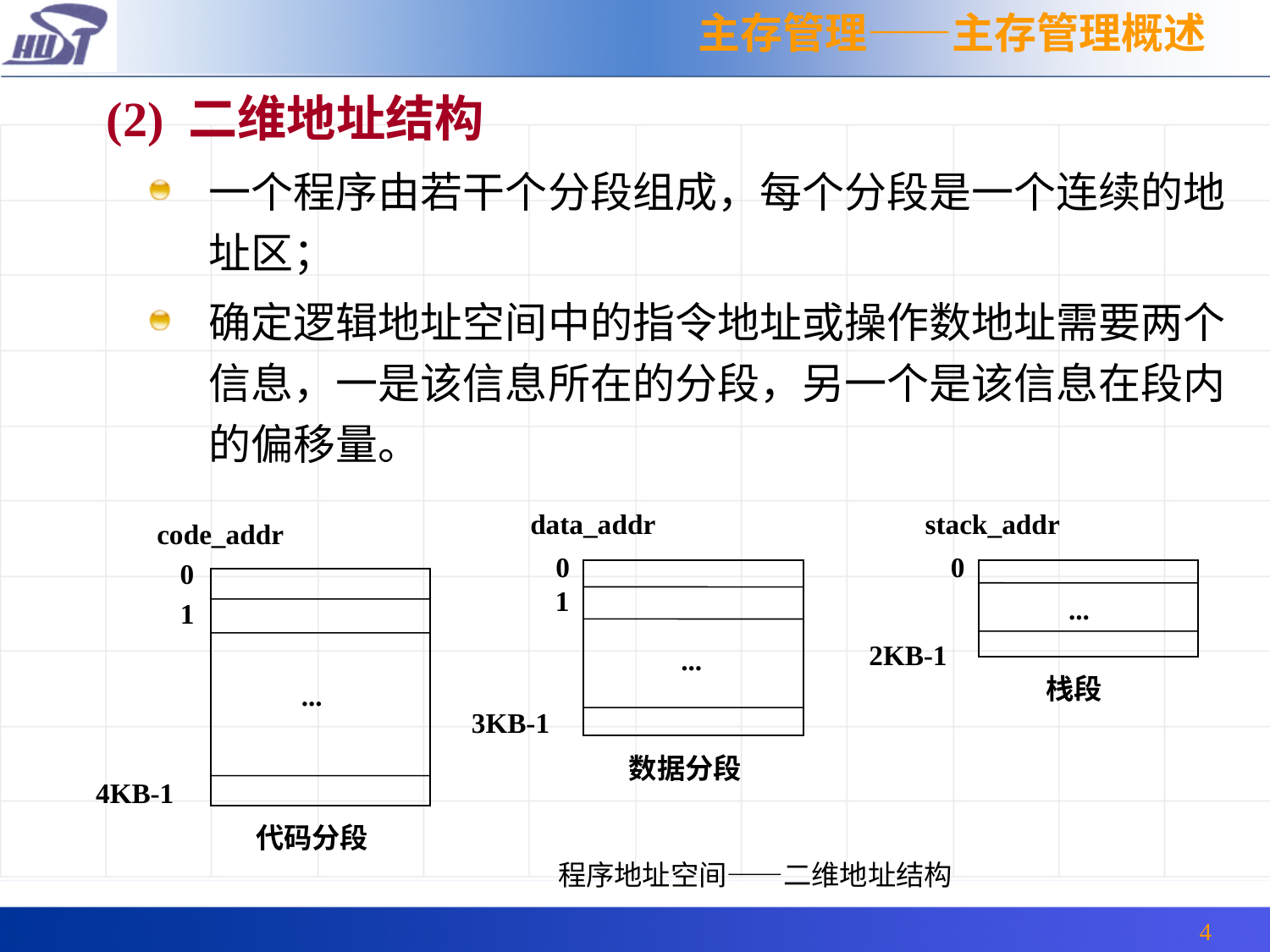

主存管理——主存管理概述
  (2) 二维地址结构
一个程序由若干个分段组成，每个分段是一个连续的地址区；
确定逻辑地址空间中的指令地址或操作数地址需要两个信息，一是该信息所在的分段，另一个是该信息在段内的偏移量。
data_addr
stack_addr
code_addr
0
0
0

1

...

1

2KB-1

...
栈段
...
3KB-1

数据分段
4KB-1

代码分段
程序地址空间——二维地址结构
4